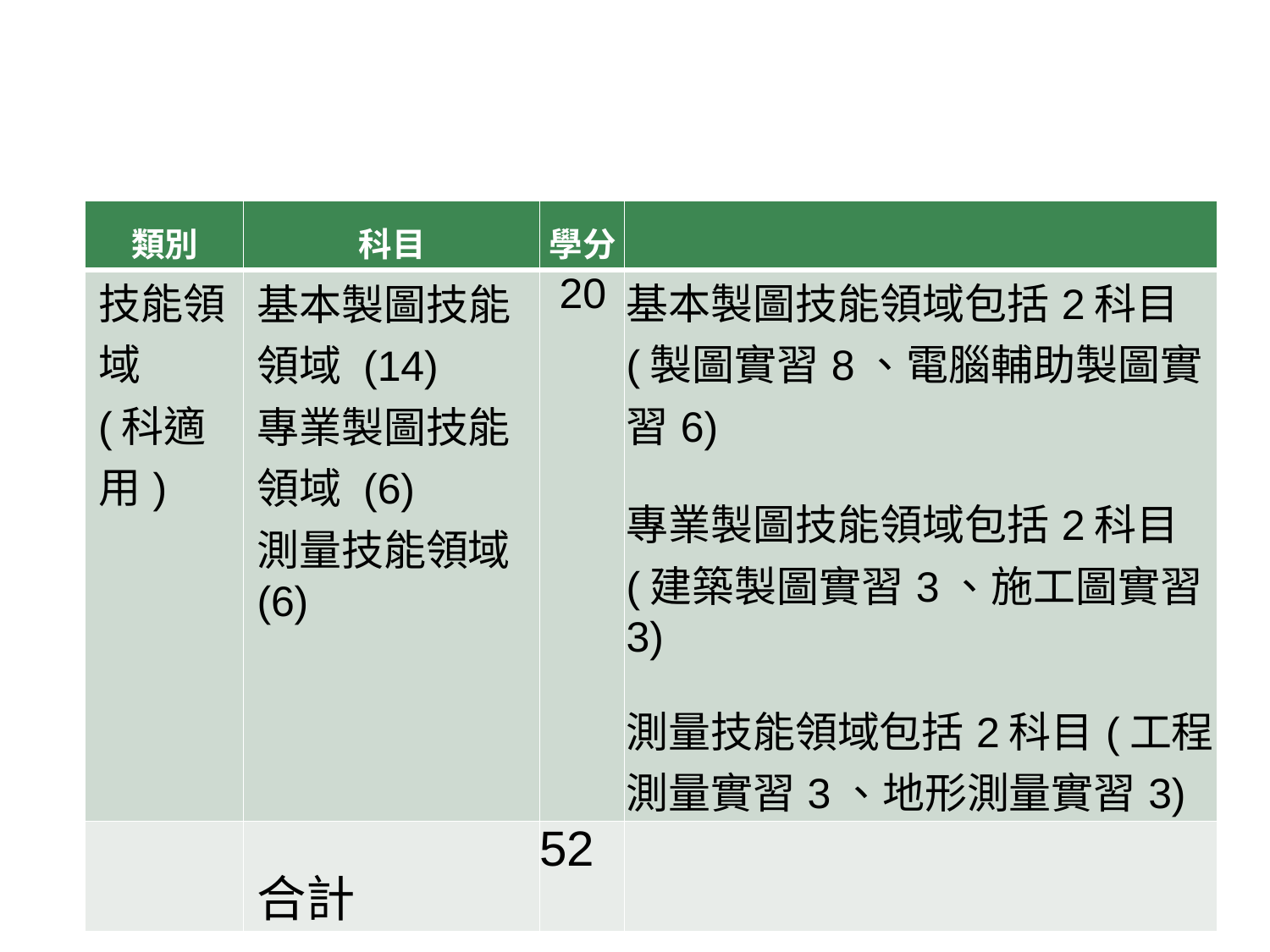

#
| 類別 | 科目 | 學分 |  |
| --- | --- | --- | --- |
| 技能領域 (科適用) | 基本製圖技能領域 (14) 專業製圖技能領域 (6) 測量技能領域 (6) | 20 | 基本製圖技能領域包括2科目(製圖實習8、電腦輔助製圖實習6) 專業製圖技能領域包括2科目(建築製圖實習3、施工圖實習3) 測量技能領域包括2科目(工程測量實習3、地形測量實習3) |
|  | 合計 | 52 |  |
143